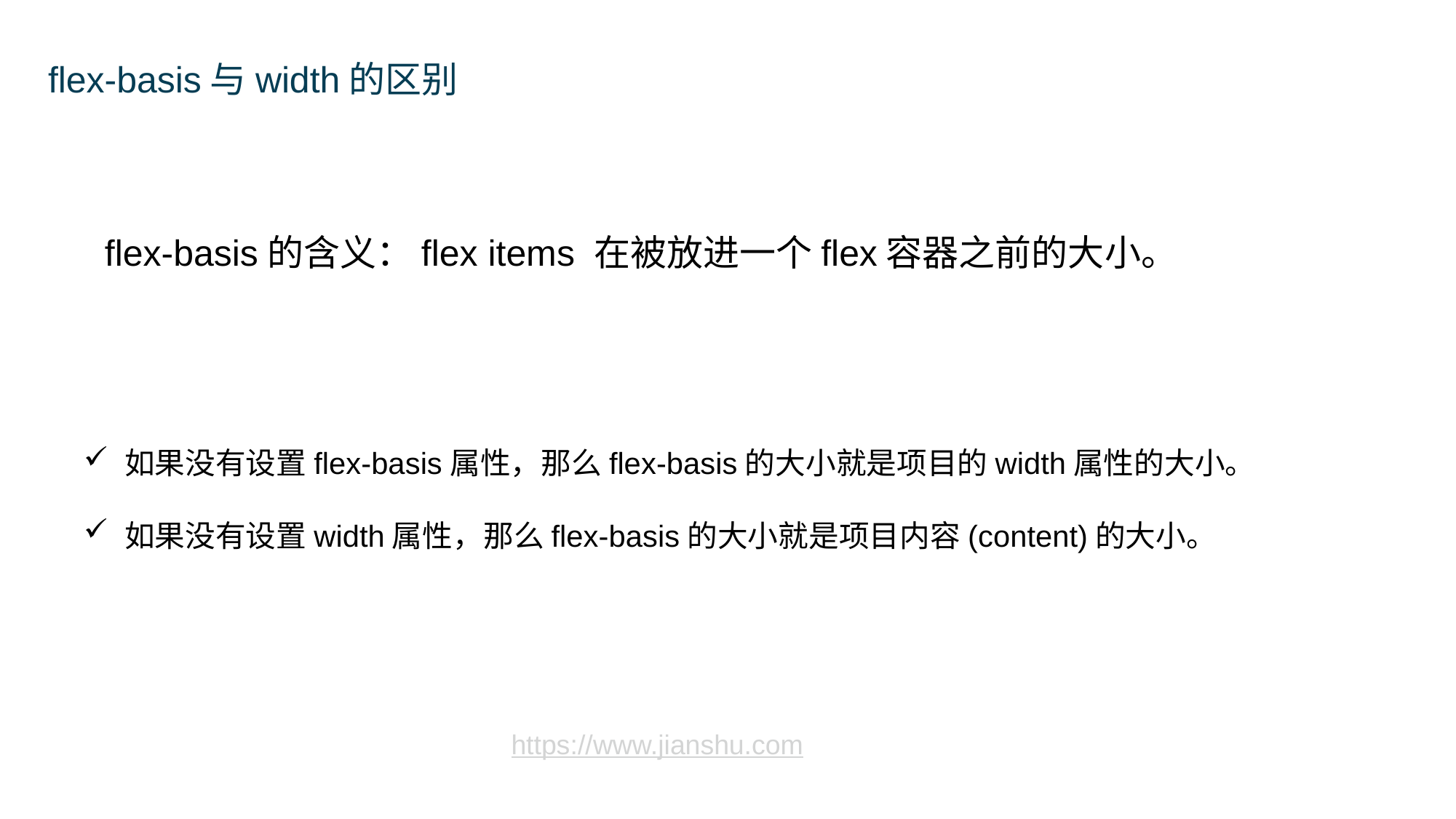

flex-basis与width的区别

flex-basis的含义：flex items 在被放进一个flex容器之前的大小。

如果没有设置flex-basis属性，那么flex-basis的大小就是项目的width属性的大小。
如果没有设置width属性，那么flex-basis的大小就是项目内容(content)的大小。
https://www.jianshu.com